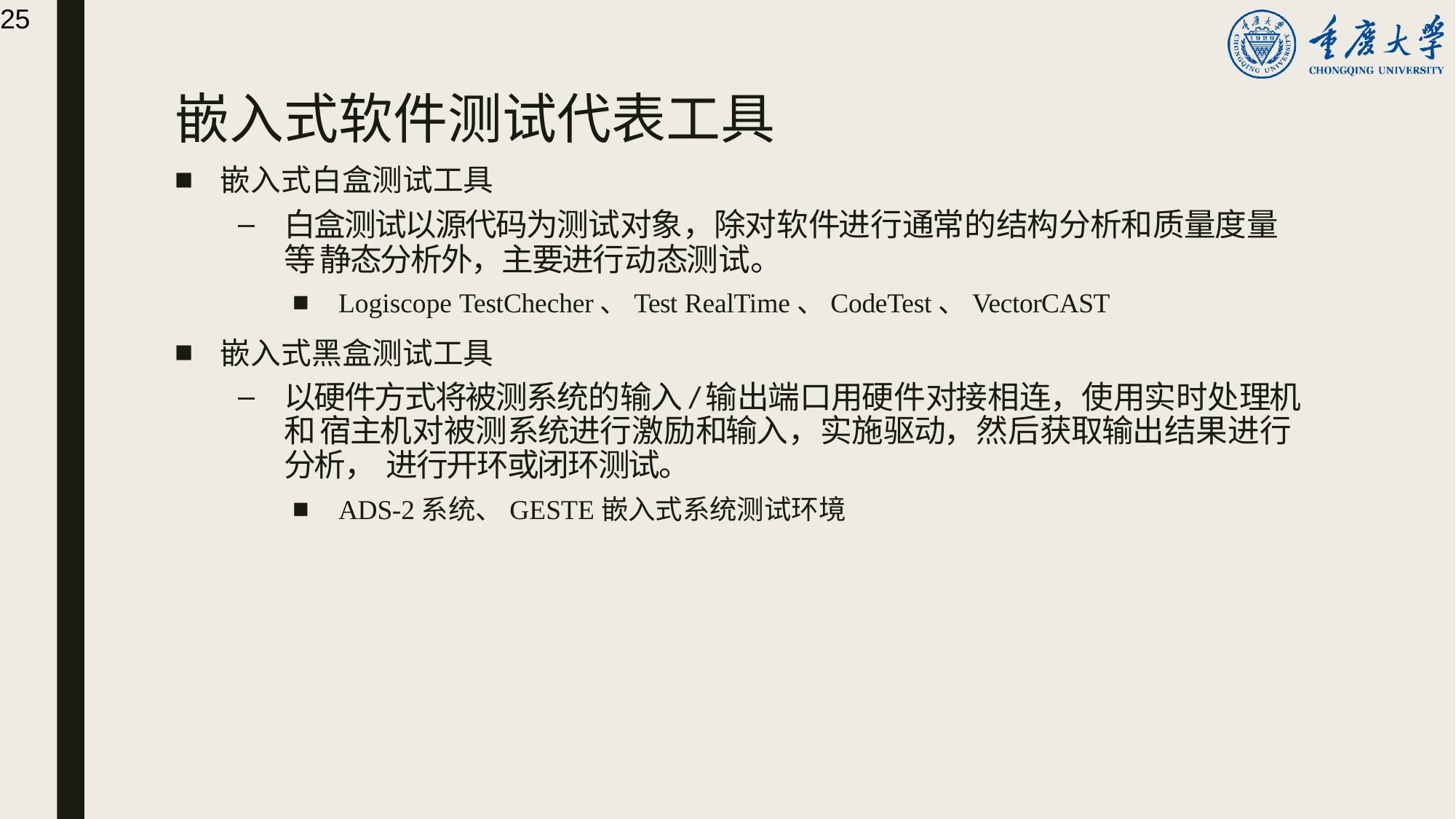

25
# 嵌入式软件测试代表工具
嵌入式白盒测试工具
白盒测试以源代码为测试对象，除对软件进行通常的结构分析和质量度量等 静态分析外，主要进行动态测试。
Logiscope TestChecher、Test RealTime、CodeTest、VectorCAST
嵌入式黑盒测试工具
以硬件方式将被测系统的输入/输出端口用硬件对接相连，使用实时处理机和 宿主机对被测系统进行激励和输入，实施驱动，然后获取输出结果进行分析，  进行开环或闭环测试。
ADS-2系统、GESTE嵌入式系统测试环境